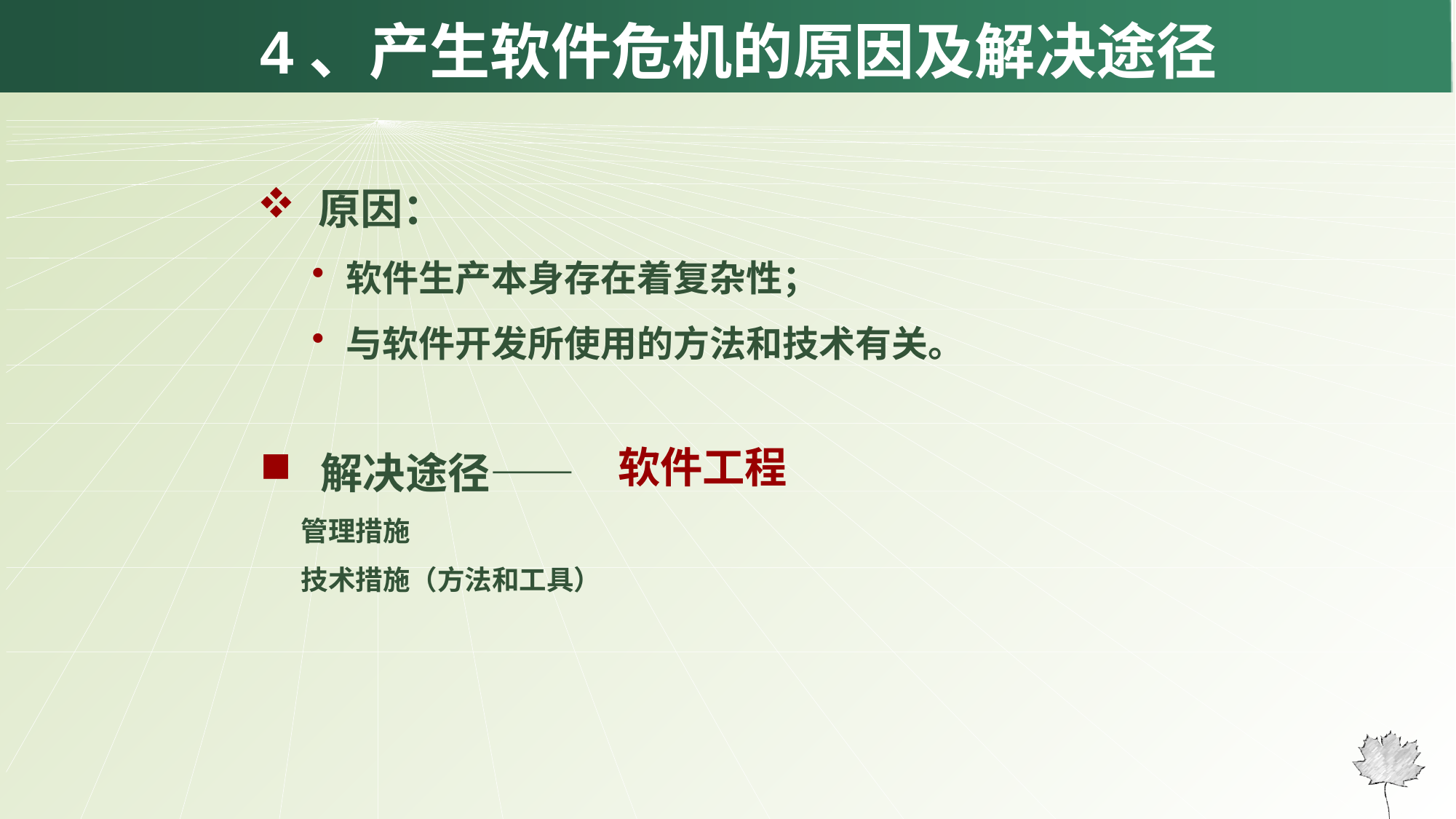

# 4、产生软件危机的原因及解决途径
 原因：
软件生产本身存在着复杂性；
与软件开发所使用的方法和技术有关。
 解决途径——
管理措施
技术措施（方法和工具）
软件工程